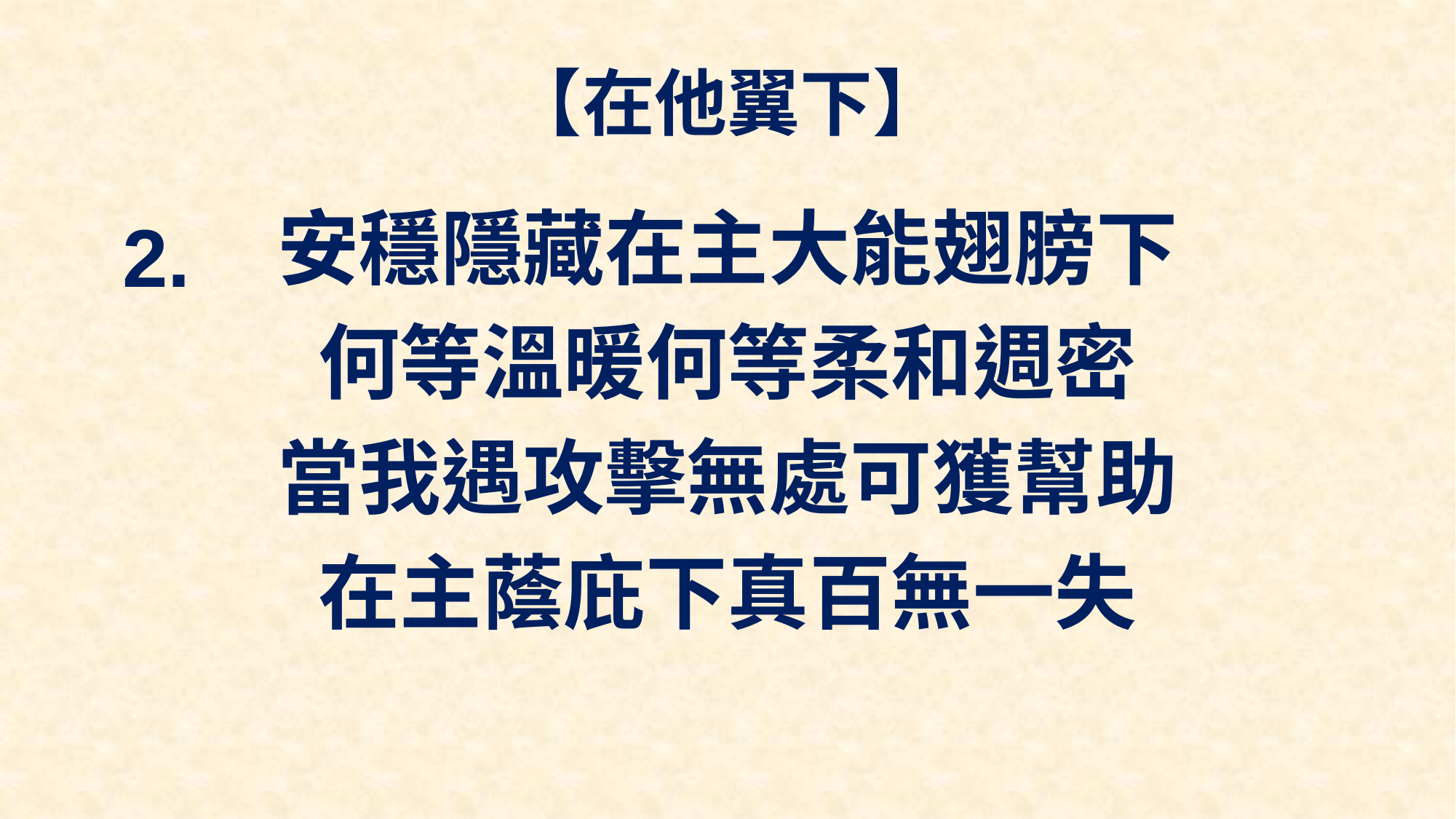

# 【在他翼下】
安穩隱藏在主大能翅膀下
何等溫暖何等柔和週密
當我遇攻擊無處可獲幫助
在主蔭庇下真百無一失
2.